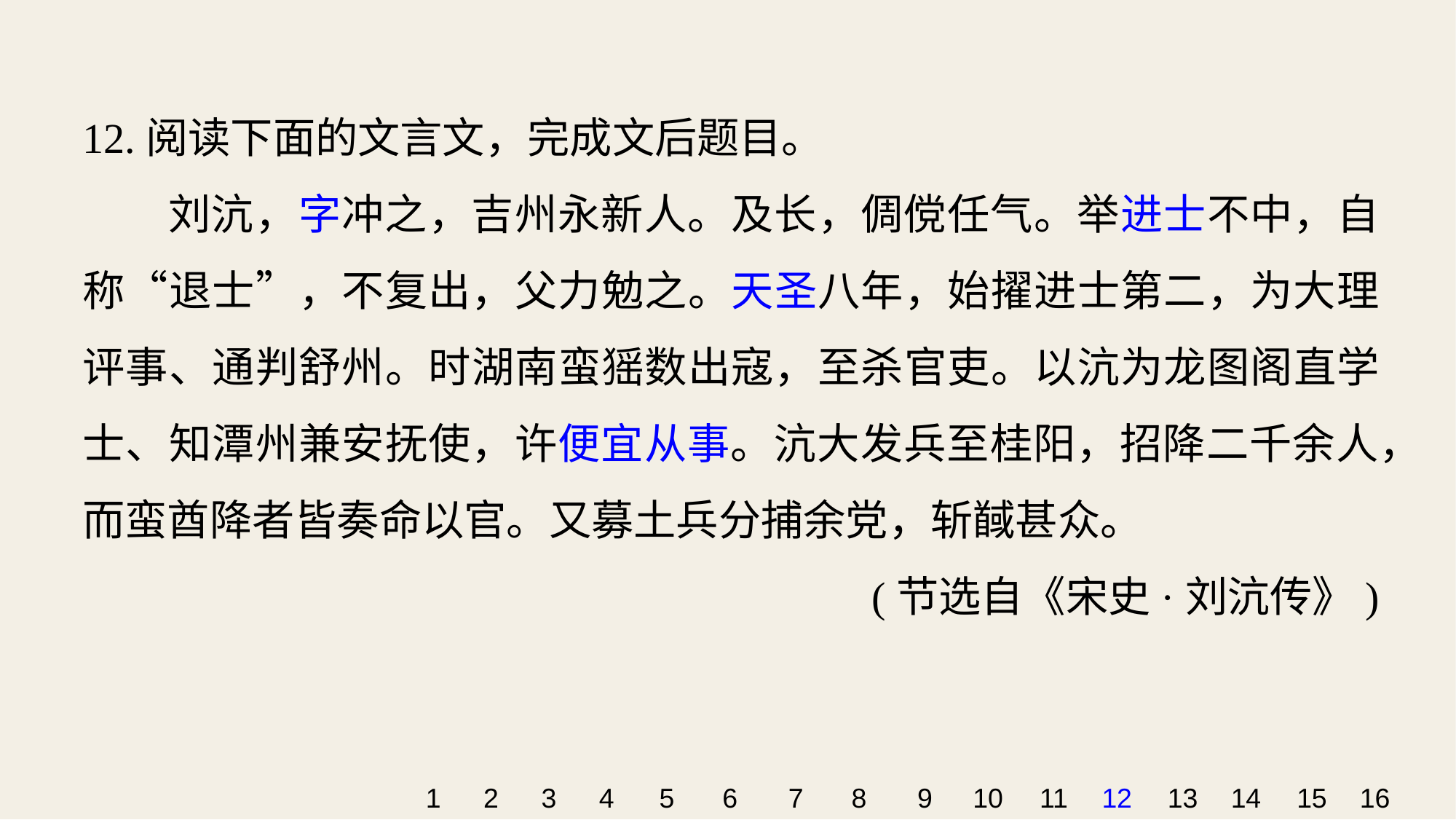

12.阅读下面的文言文，完成文后题目。
刘沆，字冲之，吉州永新人。及长，倜傥任气。举进士不中，自称“退士”，不复出，父力勉之。天圣八年，始擢进士第二，为大理评事、通判舒州。时湖南蛮猺数出寇，至杀官吏。以沆为龙图阁直学士、知潭州兼安抚使，许便宜从事。沆大发兵至桂阳，招降二千余人，而蛮酋降者皆奏命以官。又募土兵分捕余党，斩馘甚众。
(节选自《宋史·刘沆传》)
1
2
3
4
5
6
7
8
9
10
11
12
13
14
15
16